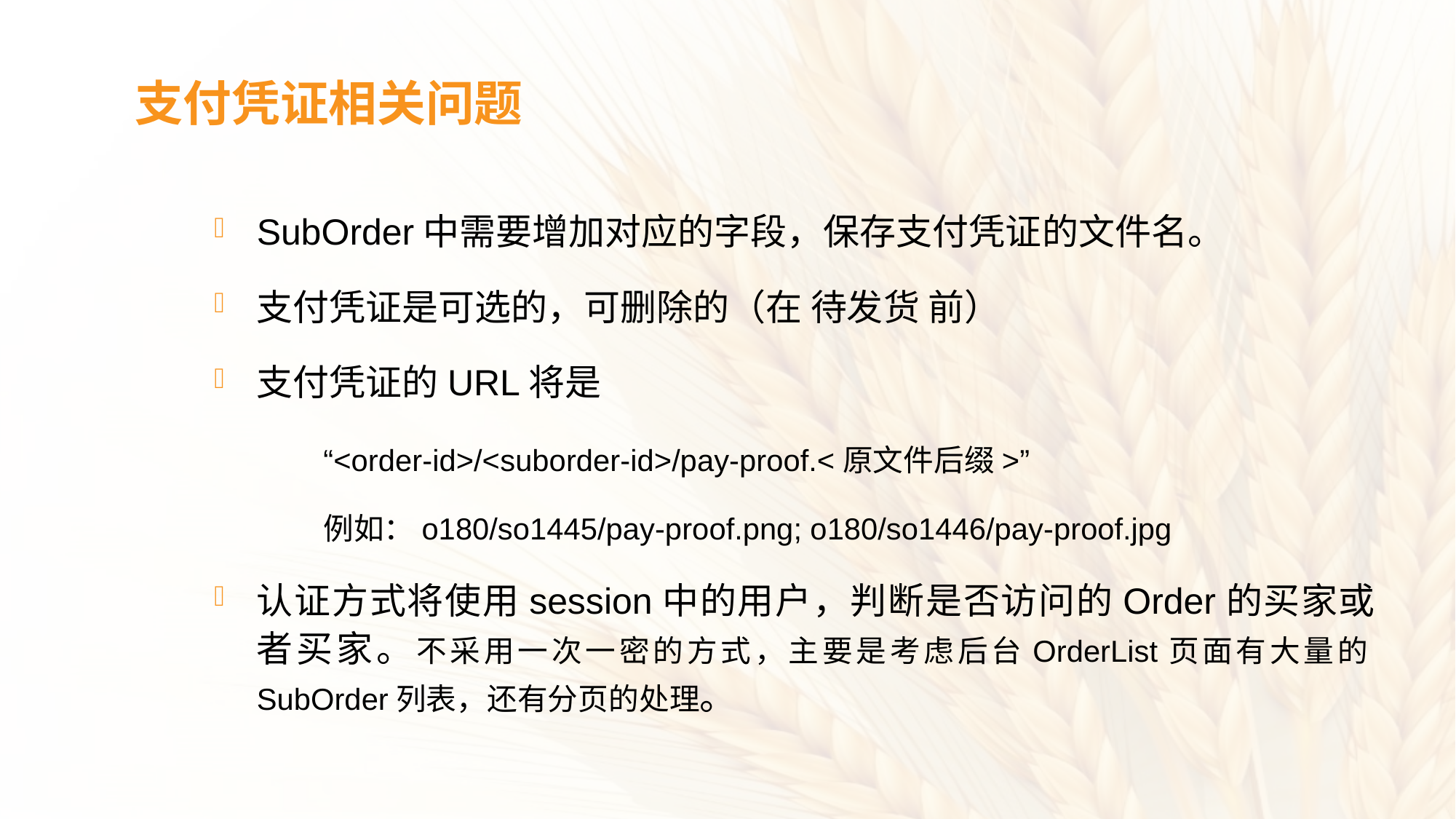

# 支付凭证相关问题
SubOrder中需要增加对应的字段，保存支付凭证的文件名。
支付凭证是可选的，可删除的（在 待发货 前）
支付凭证的URL将是
	“<order-id>/<suborder-id>/pay-proof.<原文件后缀>”
	例如：o180/so1445/pay-proof.png; o180/so1446/pay-proof.jpg
认证方式将使用session中的用户，判断是否访问的Order的买家或者买家。不采用一次一密的方式，主要是考虑后台OrderList页面有大量的SubOrder列表，还有分页的处理。